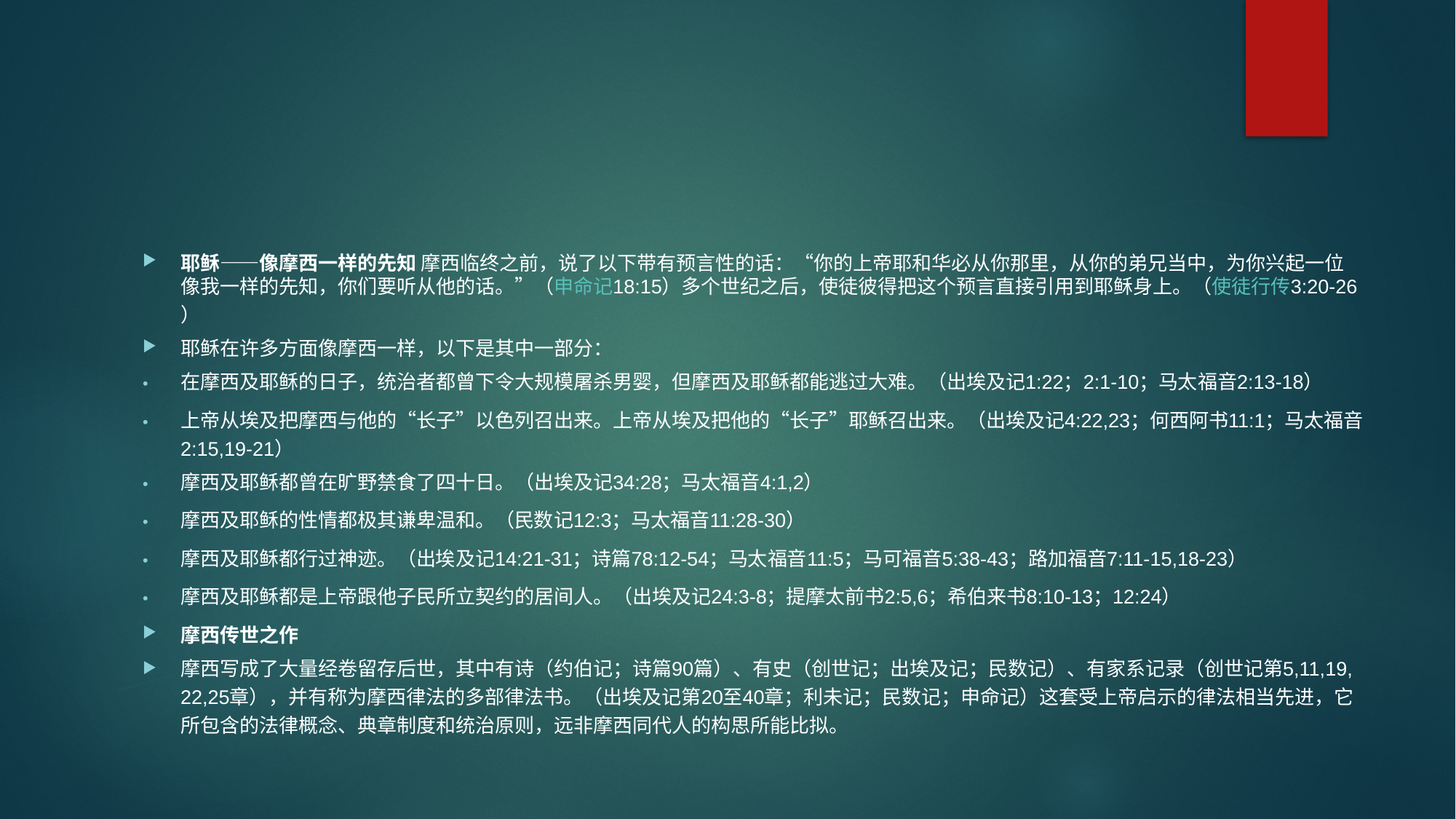

#
耶稣——像摩西一样的先知 摩西临终之前，说了以下带有预言性的话：“你的上帝耶和华必从你那里，从你的弟兄当中，为你兴起一位像我一样的先知，你们要听从他的话。”（申命记18:15）多个世纪之后，使徒彼得把这个预言直接引用到耶稣身上。（使徒行传3:20-26）
耶稣在许多方面像摩西一样，以下是其中一部分：
在摩西及耶稣的日子，统治者都曾下令大规模屠杀男婴，但摩西及耶稣都能逃过大难。（出埃及记1:22；2:1-10；马太福音2:13-18）
上帝从埃及把摩西与他的“长子”以色列召出来。上帝从埃及把他的“长子”耶稣召出来。（出埃及记4:22,23；何西阿书11:1；马太福音2:15,19-21）
摩西及耶稣都曾在旷野禁食了四十日。（出埃及记34:28；马太福音4:1,2）
摩西及耶稣的性情都极其谦卑温和。（民数记12:3；马太福音11:28-30）
摩西及耶稣都行过神迹。（出埃及记14:21-31；诗篇78:12-54；马太福音11:5；马可福音5:38-43；路加福音7:11-15,18-23）
摩西及耶稣都是上帝跟他子民所立契约的居间人。（出埃及记24:3-8；提摩太前书2:5,6；希伯来书8:10-13；12:24）
摩西传世之作
摩西写成了大量经卷留存后世，其中有诗（约伯记；诗篇90篇）、有史（创世记；出埃及记；民数记）、有家系记录（创世记第5,11,19,22,25章），并有称为摩西律法的多部律法书。（出埃及记第20至40章；利未记；民数记；申命记）这套受上帝启示的律法相当先进，它所包含的法律概念、典章制度和统治原则，远非摩西同代人的构思所能比拟。